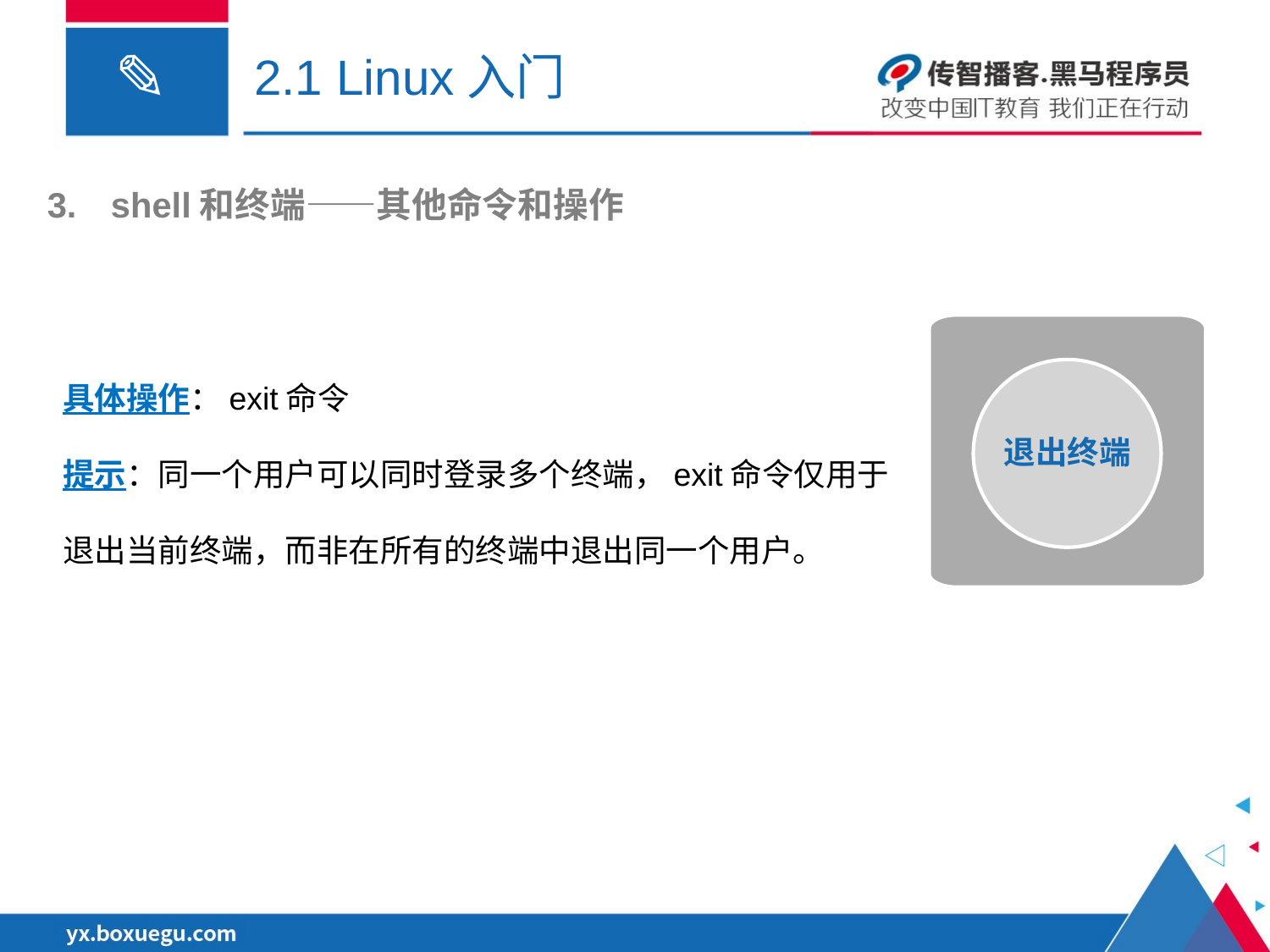

# 2.1 Linux入门
shell和终端——其他命令和操作

退出终端
具体操作：exit命令
提示：同一个用户可以同时登录多个终端，exit命令仅用于退出当前终端，而非在所有的终端中退出同一个用户。